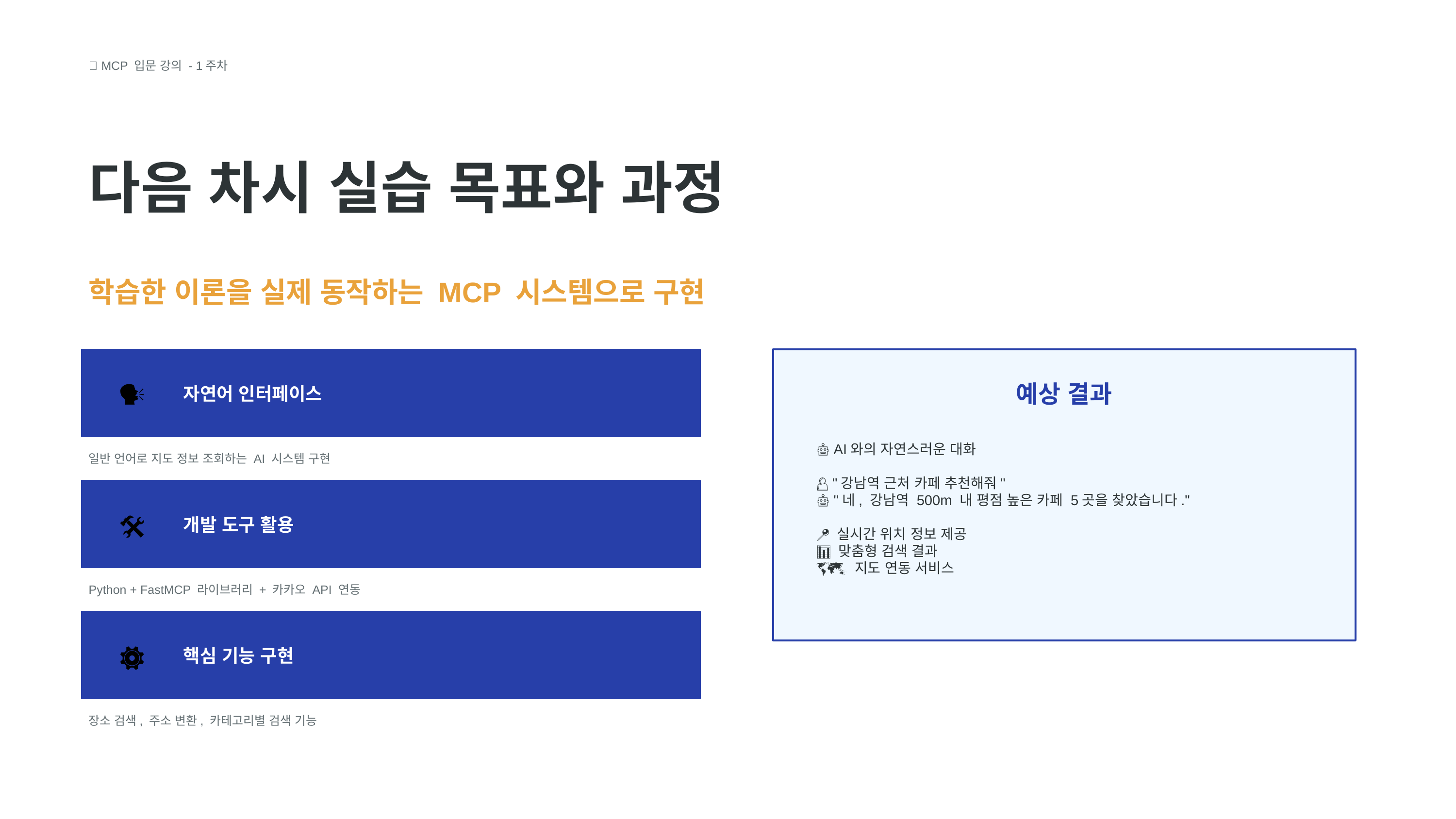

🧩 MCP 입문 강의 - 1주차
다음 차시 실습 목표와 과정
학습한 이론을 실제 동작하는 MCP 시스템으로 구현

🗣️
자연어 인터페이스
예상 결과
🤖 AI와의 자연스러운 대화

👤 "강남역 근처 카페 추천해줘"
🤖 "네, 강남역 500m 내 평점 높은 카페 5곳을 찾았습니다."

📍 실시간 위치 정보 제공
📊 맞춤형 검색 결과
🗺️ 지도 연동 서비스
일반 언어로 지도 정보 조회하는 AI 시스템 구현

🛠️
개발 도구 활용
Python + FastMCP 라이브러리 + 카카오 API 연동

⚙️
핵심 기능 구현
장소 검색, 주소 변환, 카테고리별 검색 기능